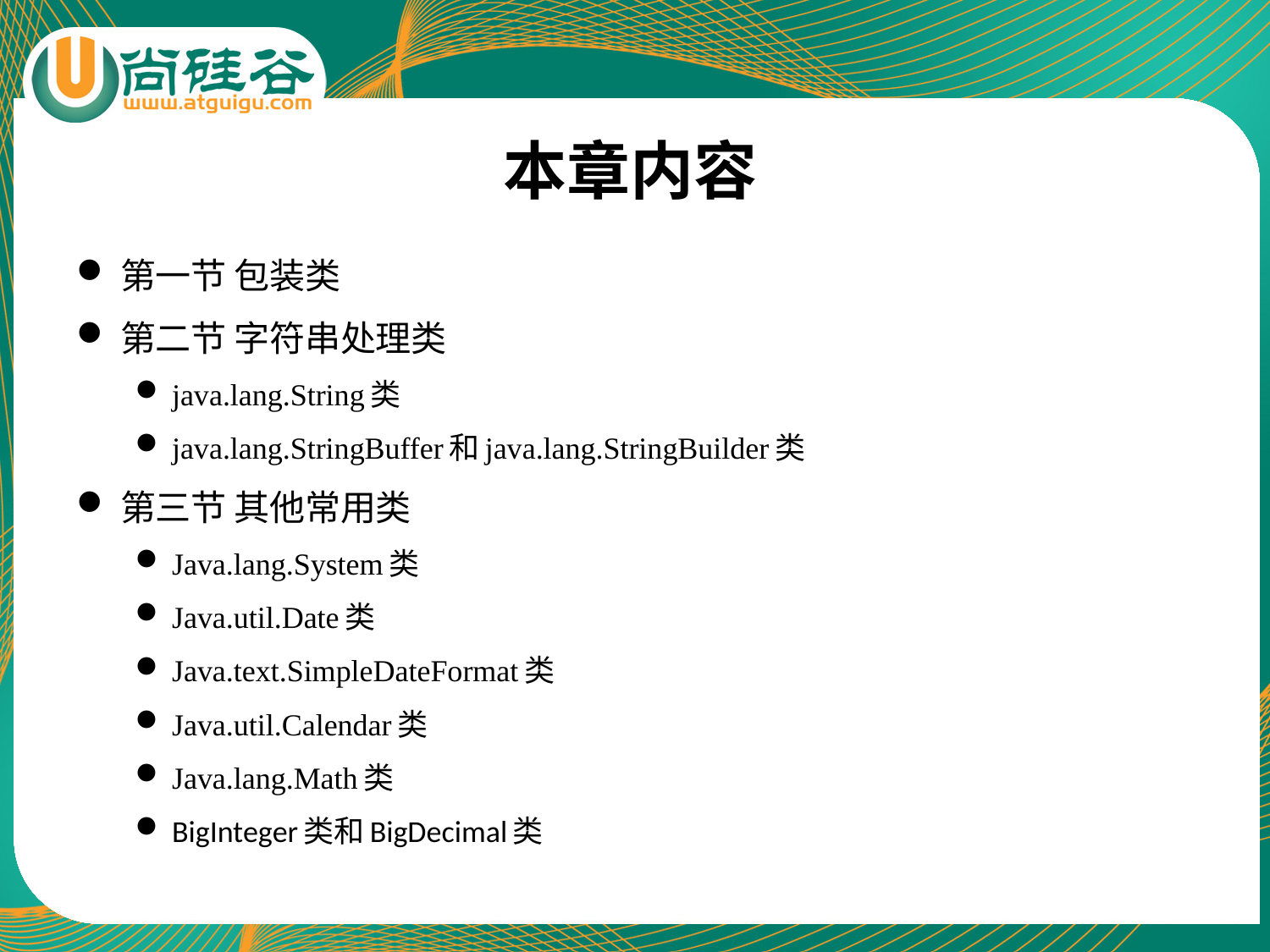

# 本章内容
第一节 包装类
第二节 字符串处理类
java.lang.String类
java.lang.StringBuffer和java.lang.StringBuilder类
第三节 其他常用类
Java.lang.System类
Java.util.Date类
Java.text.SimpleDateFormat类
Java.util.Calendar类
Java.lang.Math类
BigInteger类和BigDecimal类